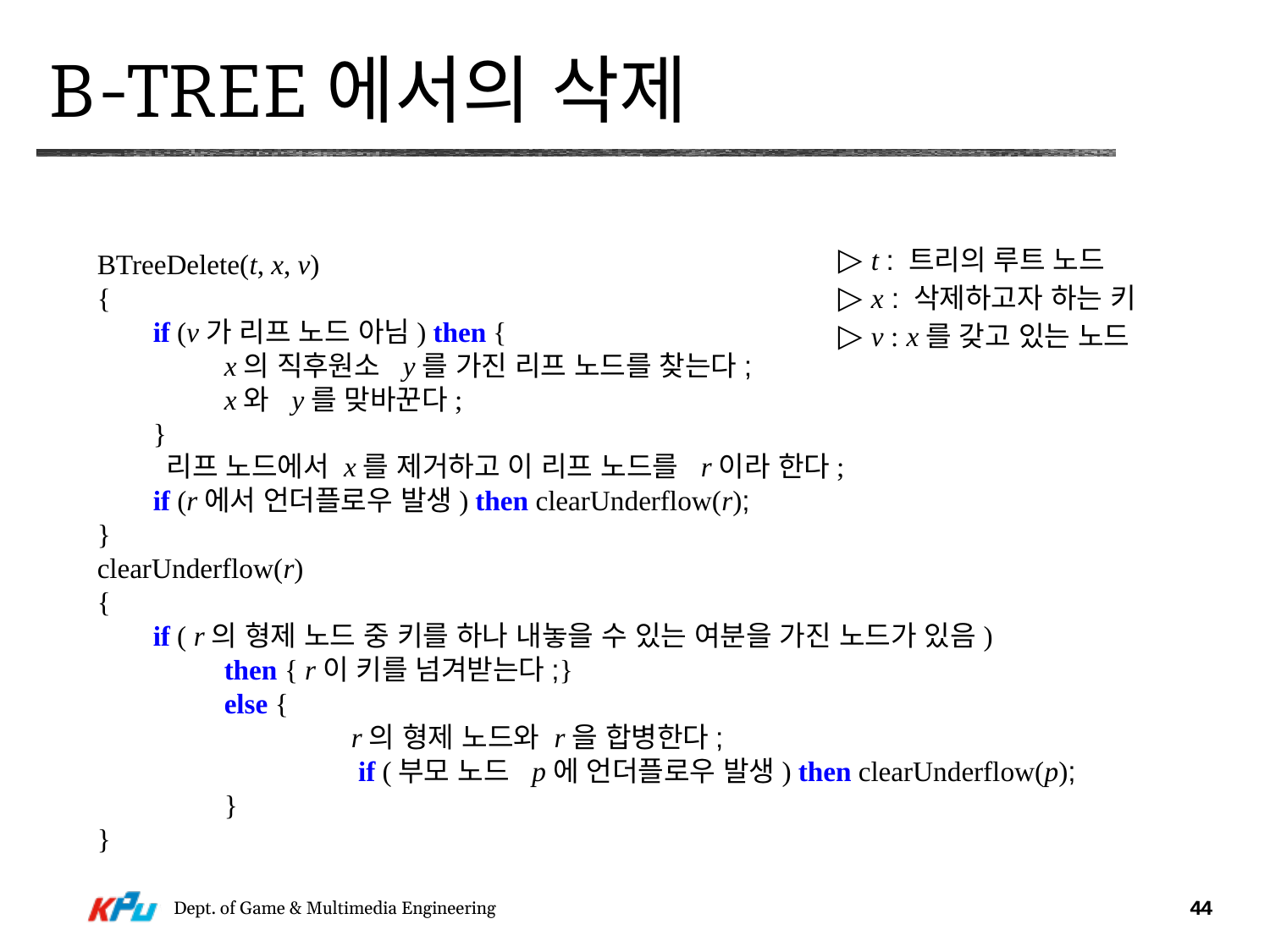

# B-tree에서의 삭제

▷ t : 트리의 루트 노드
▷ x : 삭제하고자 하는 키
▷ v : x를 갖고 있는 노드
BTreeDelete(t, x, v)
{
        if (v가 리프 노드 아님) then {
        	x의 직후원소  y를 가진 리프 노드를 찾는다;
        	x와  y를 맞바꾼다;
        }
        리프 노드에서 x를 제거하고 이 리프 노드를  r이라 한다;
        if (r에서 언더플로우 발생) then clearUnderflow(r);
}
clearUnderflow(r)
{
        if ( r의 형제 노드 중 키를 하나 내놓을 수 있는 여분을 가진 노드가 있음)
        	then { r이 키를 넘겨받는다;}
        	else {
                		r의 형제 노드와 r을 합병한다;
               		 if (부모 노드  p에 언더플로우 발생) then clearUnderflow(p);
        	}
}

Dept. of Game & Multimedia Engineering
44